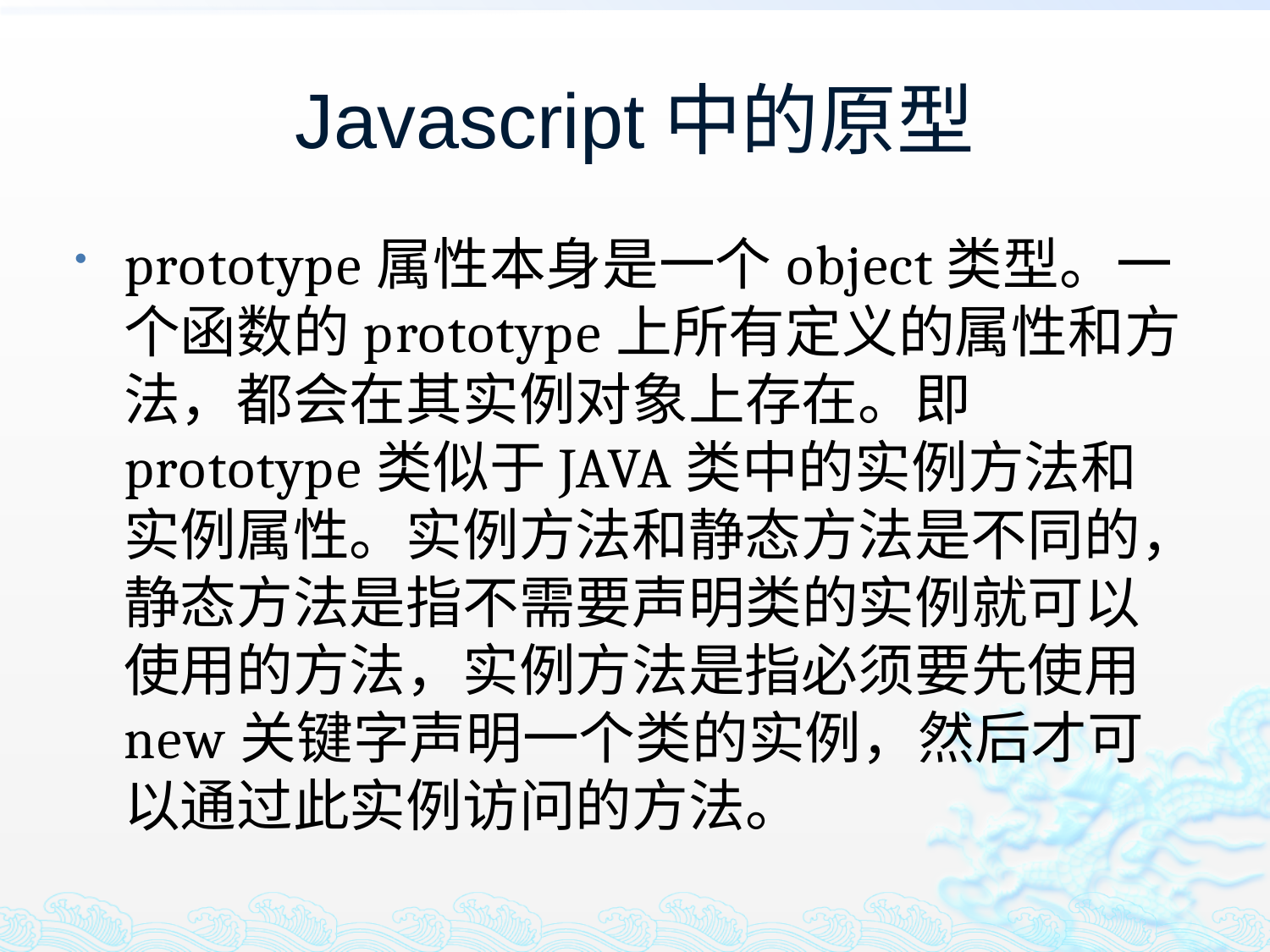

# Javascript中的原型
prototype属性本身是一个object类型。一个函数的prototype上所有定义的属性和方法，都会在其实例对象上存在。即prototype类似于JAVA类中的实例方法和实例属性。实例方法和静态方法是不同的，静态方法是指不需要声明类的实例就可以使用的方法，实例方法是指必须要先使用new关键字声明一个类的实例，然后才可以通过此实例访问的方法。